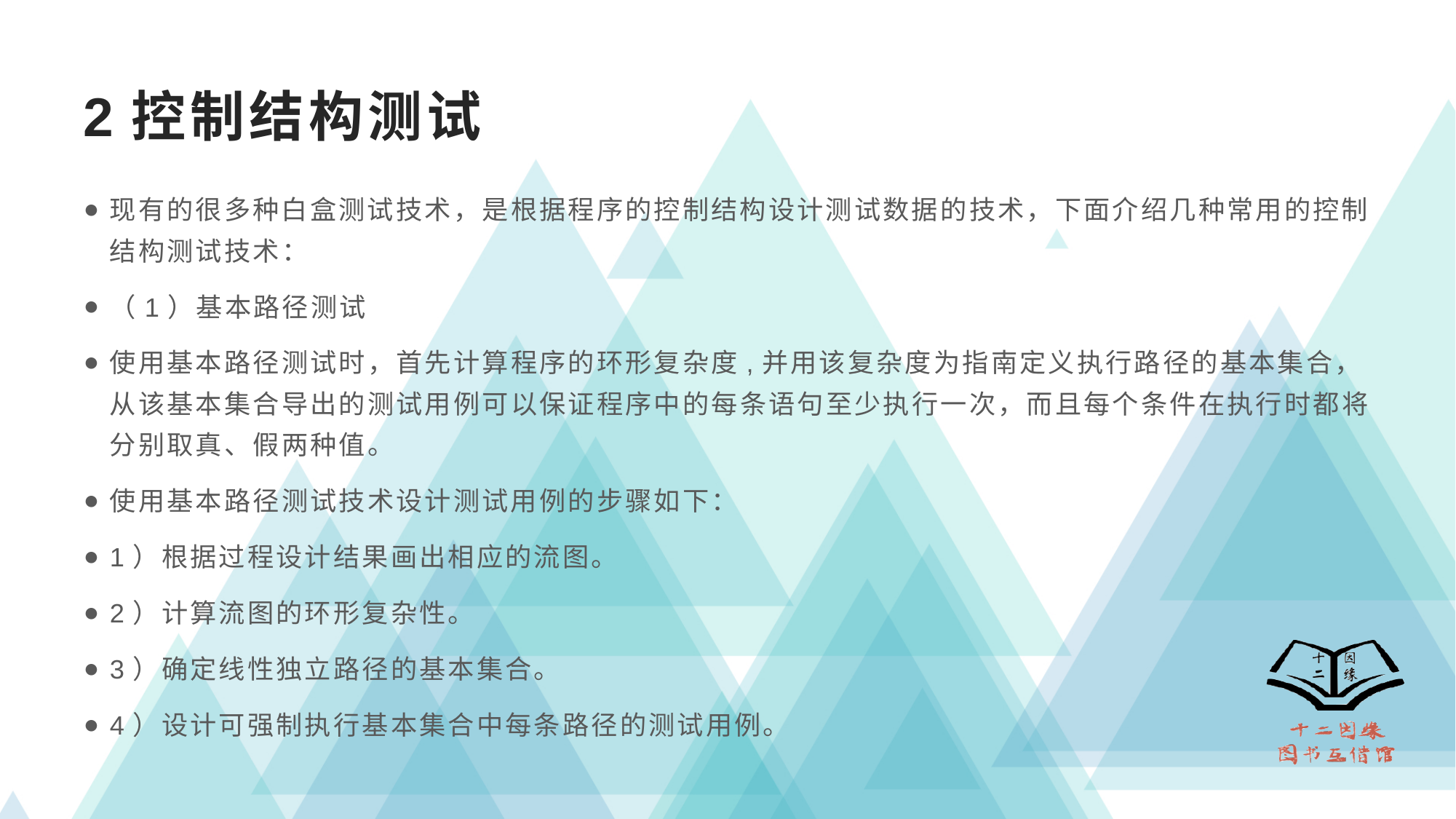

# 2控制结构测试
现有的很多种白盒测试技术，是根据程序的控制结构设计测试数据的技术，下面介绍几种常用的控制结构测试技术：
（1）基本路径测试
使用基本路径测试时，首先计算程序的环形复杂度,并用该复杂度为指南定义执行路径的基本集合，从该基本集合导出的测试用例可以保证程序中的每条语句至少执行一次，而且每个条件在执行时都将分别取真、假两种值。
使用基本路径测试技术设计测试用例的步骤如下：
1）根据过程设计结果画出相应的流图。
2）计算流图的环形复杂性。
3）确定线性独立路径的基本集合。
4）设计可强制执行基本集合中每条路径的测试用例。